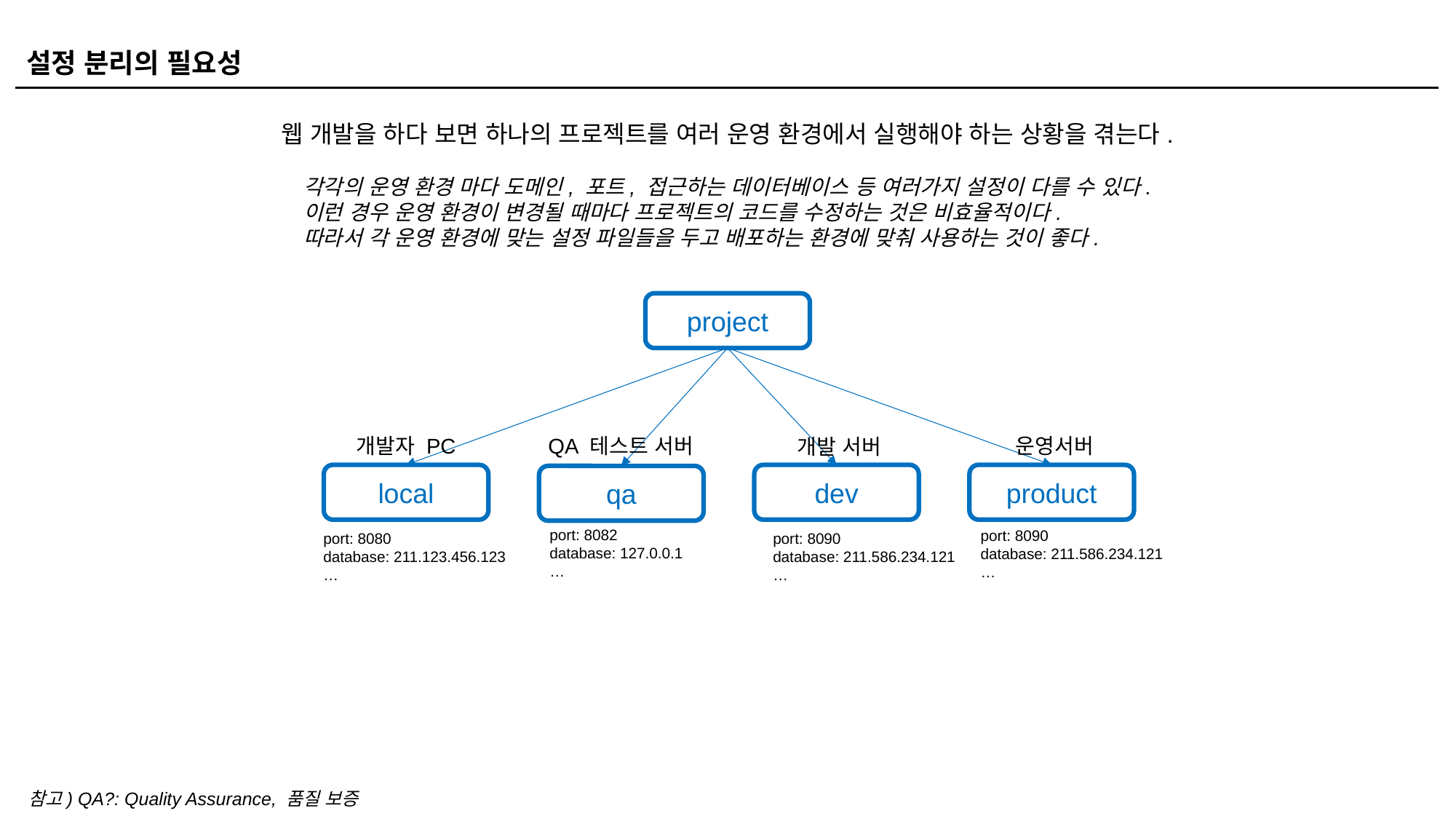

설정 분리의 필요성
웹 개발을 하다 보면 하나의 프로젝트를 여러 운영 환경에서 실행해야 하는 상황을 겪는다.
각각의 운영 환경 마다 도메인, 포트, 접근하는 데이터베이스 등 여러가지 설정이 다를 수 있다.
이런 경우 운영 환경이 변경될 때마다 프로젝트의 코드를 수정하는 것은 비효율적이다.
따라서 각 운영 환경에 맞는 설정 파일들을 두고 배포하는 환경에 맞춰 사용하는 것이 좋다.
project
QA 테스트 서버
운영서버
개발자 PC
개발 서버
local
dev
product
qa
port: 8082
database: 127.0.0.1
…
port: 8090
database: 211.586.234.121
…
port: 8080
database: 211.123.456.123
…
port: 8090
database: 211.586.234.121
…
참고) QA?: Quality Assurance, 품질 보증